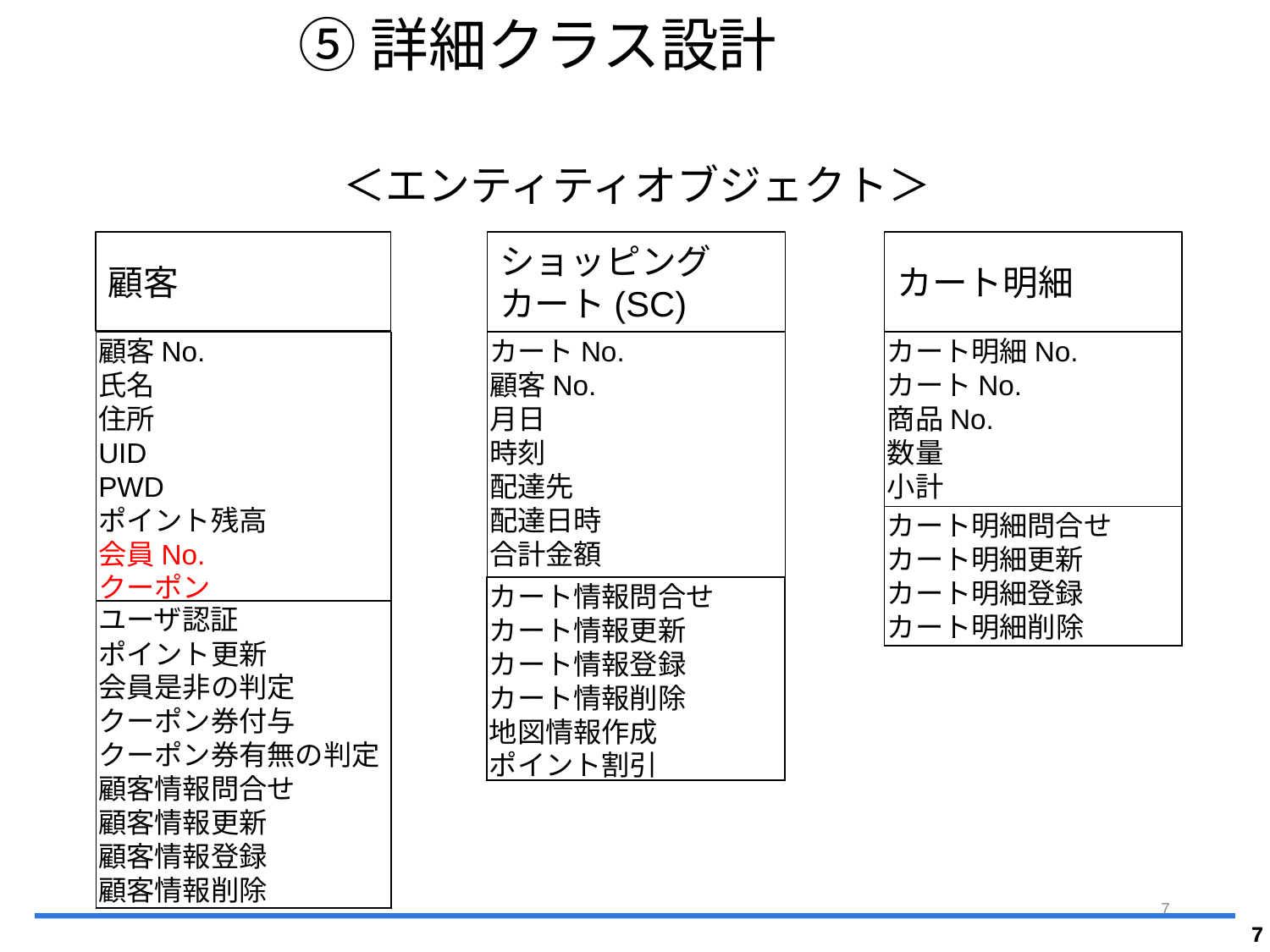

⑤詳細クラス設計
＜エンティティオブジェクト＞
顧客
顧客No.
氏名
住所
UID
PWD
ポイント残高
会員No.
クーポン
ユーザ認証
ポイント更新
会員是非の判定
クーポン券付与
クーポン券有無の判定
顧客情報問合せ
顧客情報更新
顧客情報登録
顧客情報削除

ショッピングカート(SC)
カートNo.
顧客No.
月日
時刻
配達先
配達日時
合計金額

カート情報問合せ
カート情報更新
カート情報登録
カート情報削除
地図情報作成
ポイント割引
カート明細
カート明細No.
カートNo.
商品No.
数量
小計

カート明細問合せ
カート明細更新
カート明細登録
カート明細削除
7
7
7